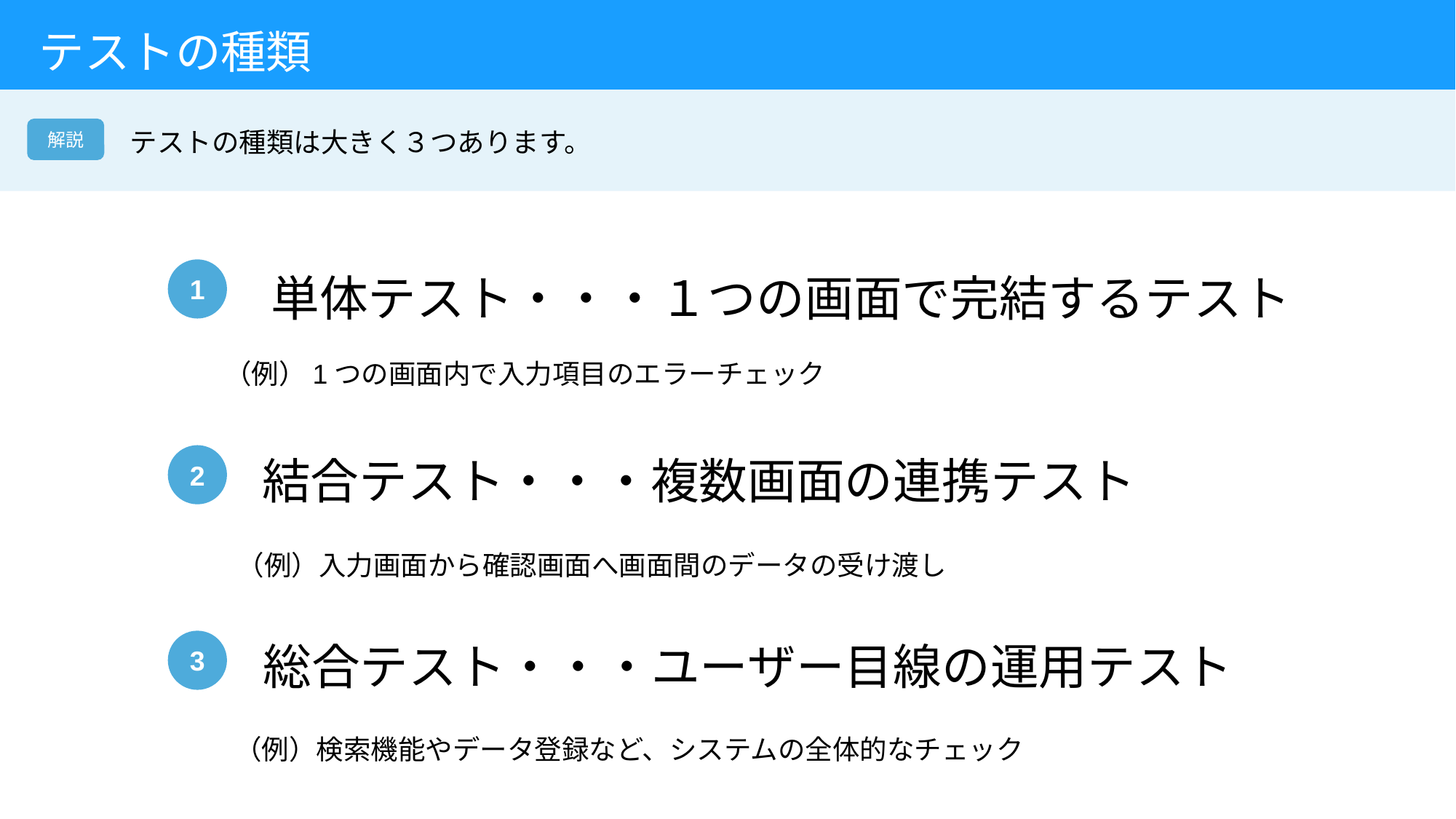

# テストの種類

解説
テストの種類は大きく３つあります。
1
単体テスト・・・１つの画面で完結するテスト
（例）1つの画面内で入力項目のエラーチェック
2
結合テスト・・・複数画面の連携テスト
（例）入力画面から確認画面へ画面間のデータの受け渡し
3
総合テスト・・・ユーザー目線の運用テスト
（例）検索機能やデータ登録など、システムの全体的なチェック